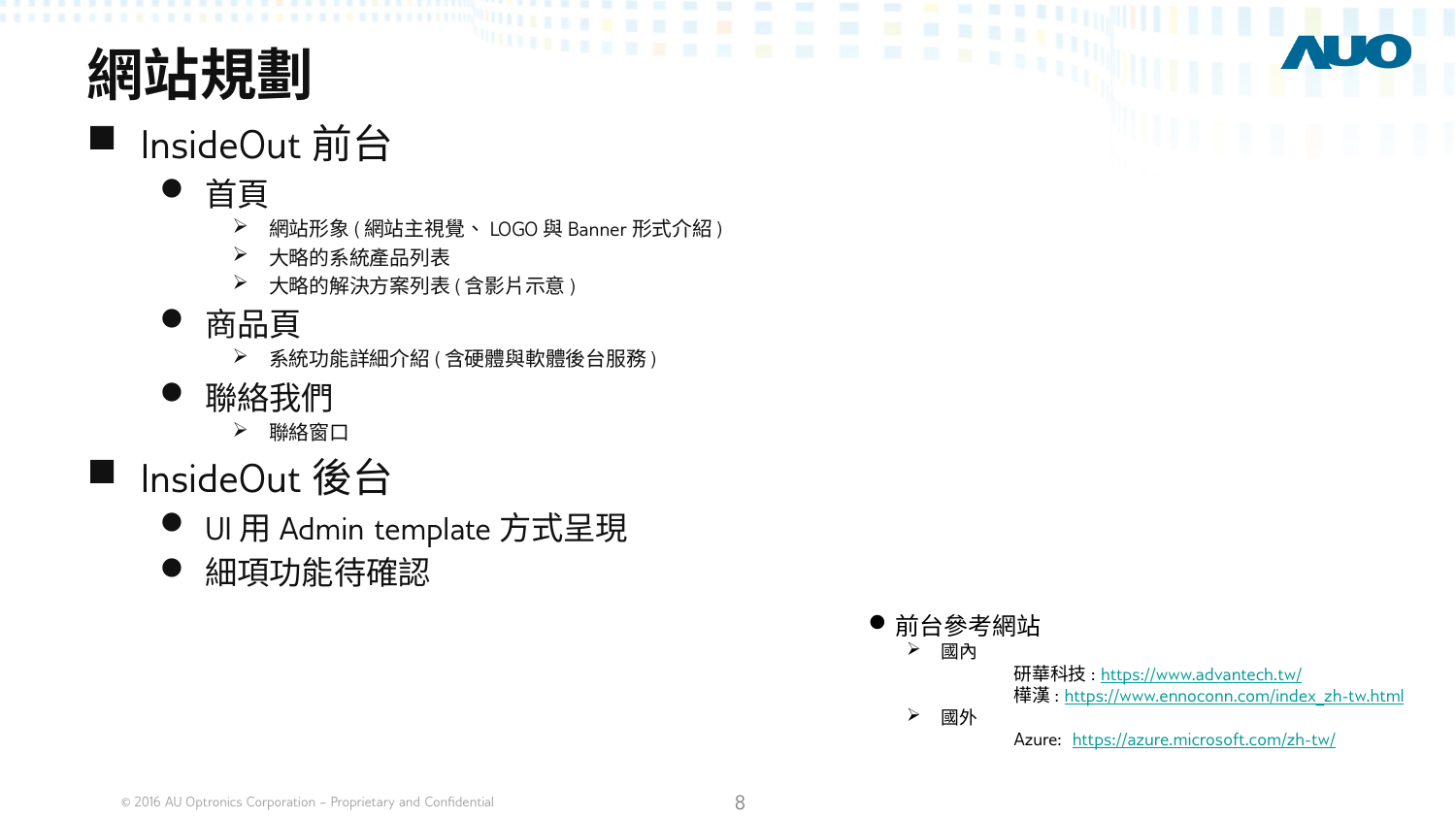

# 網站規劃
InsideOut前台
首頁
網站形象(網站主視覺、LOGO與Banner形式介紹)
大略的系統產品列表
大略的解決方案列表(含影片示意)
商品頁
系統功能詳細介紹(含硬體與軟體後台服務)
聯絡我們
聯絡窗口
InsideOut後台
UI用Admin template方式呈現
細項功能待確認

前台參考網站
國內
研華科技: https://www.advantech.tw/
樺漢: https://www.ennoconn.com/index_zh-tw.html
國外
Azure:  https://azure.microsoft.com/zh-tw/